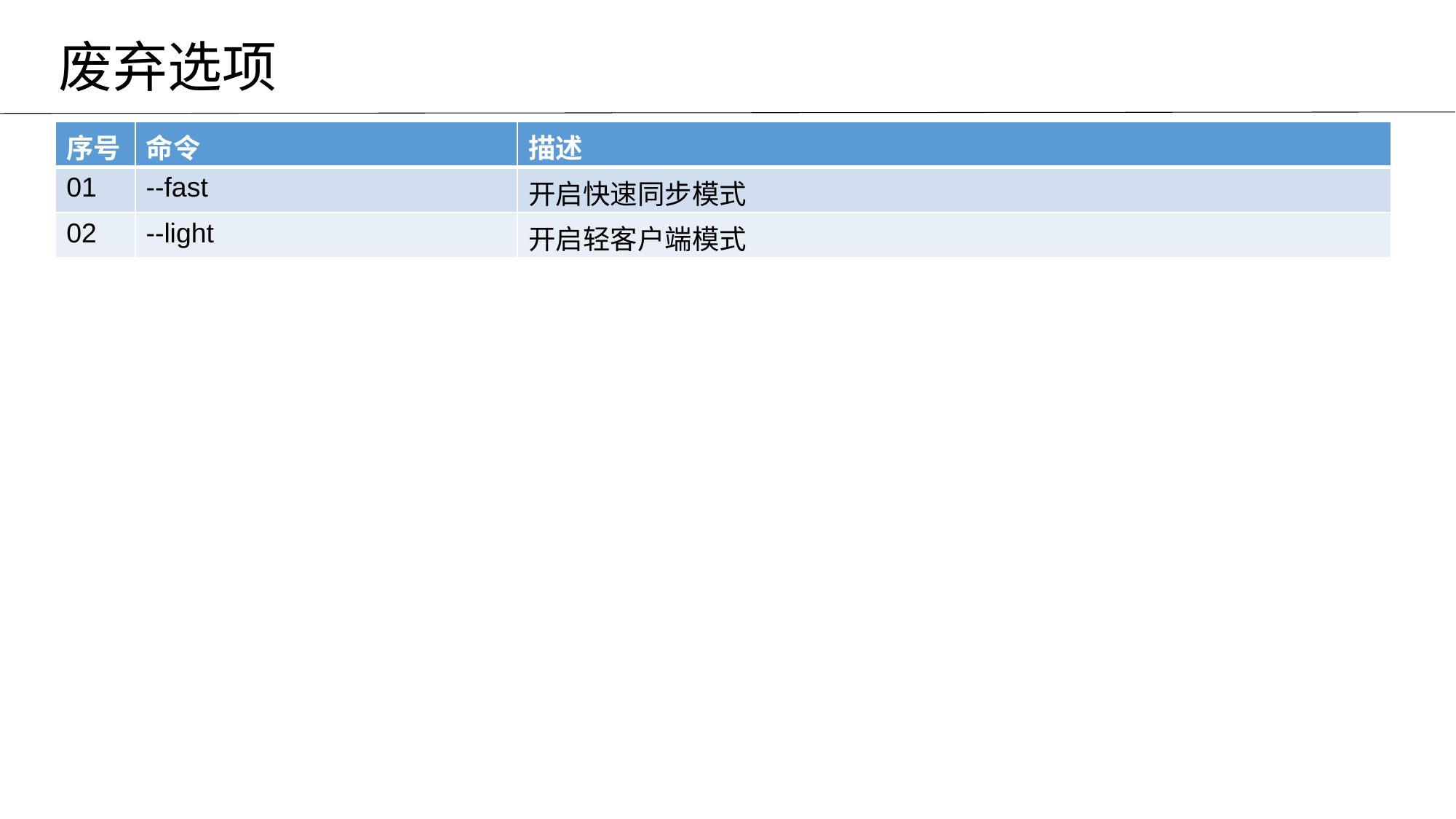

废弃选项
| 序号 | 命令 | 描述 |
| --- | --- | --- |
| 01 | --fast | 开启快速同步模式 |
| 02 | --light | 开启轻客户端模式 |